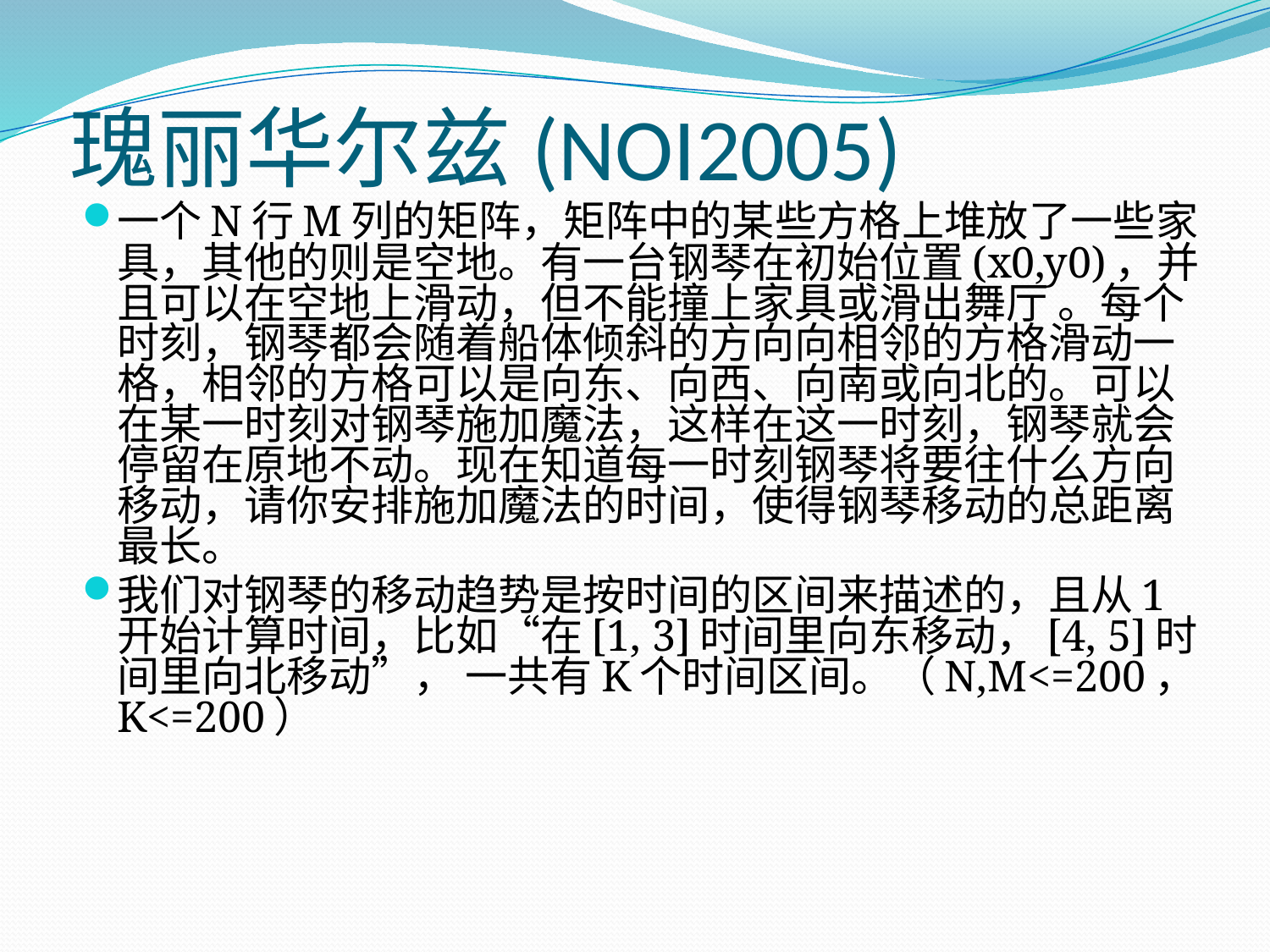

# 瑰丽华尔兹(NOI2005)
一个N行M列的矩阵，矩阵中的某些方格上堆放了一些家具，其他的则是空地。有一台钢琴在初始位置(x0,y0)，并且可以在空地上滑动，但不能撞上家具或滑出舞厅 。每个时刻，钢琴都会随着船体倾斜的方向向相邻的方格滑动一格，相邻的方格可以是向东、向西、向南或向北的。可以在某一时刻对钢琴施加魔法，这样在这一时刻，钢琴就会停留在原地不动。现在知道每一时刻钢琴将要往什么方向移动，请你安排施加魔法的时间，使得钢琴移动的总距离最长。
我们对钢琴的移动趋势是按时间的区间来描述的，且从1开始计算时间，比如“在[1, 3]时间里向东移动，[4, 5]时间里向北移动”， 一共有K个时间区间。（N,M<=200，K<=200）